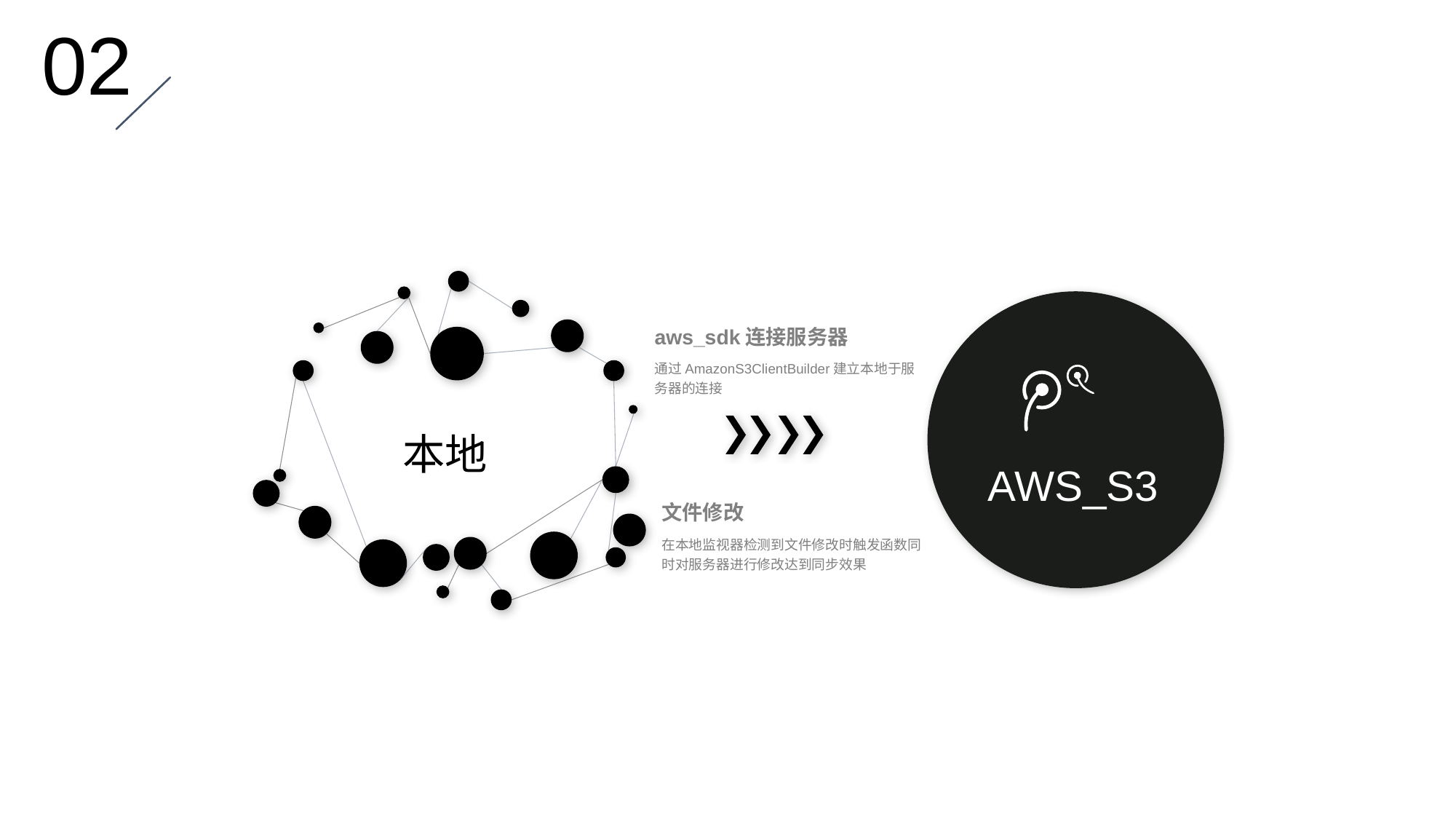

02

aws_sdk连接服务器
通过AmazonS3ClientBuilder建立本地于服务器的连接

本地
AWS_S3

文件修改
在本地监视器检测到文件修改时触发函数同时对服务器进行修改达到同步效果